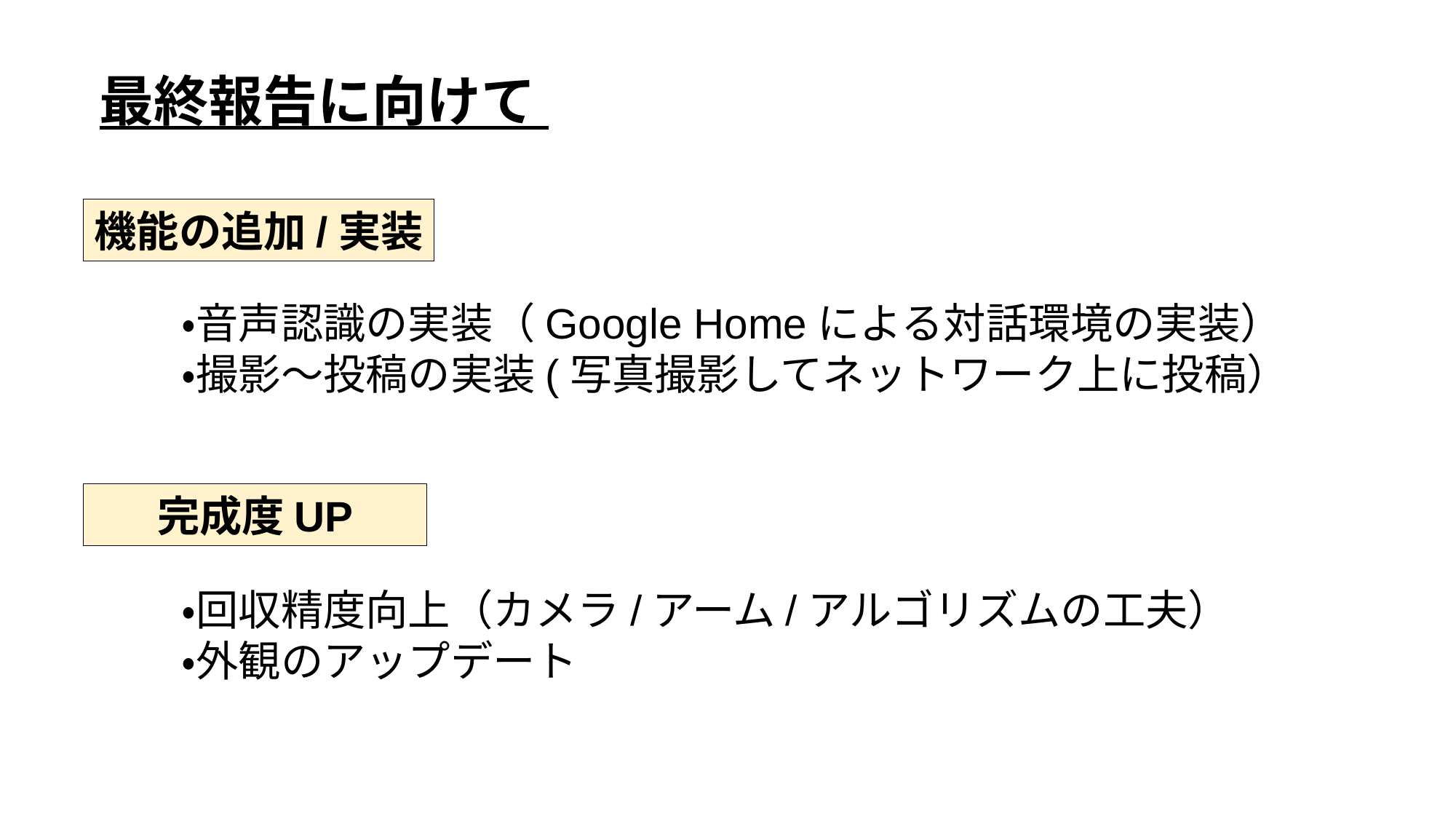

最終報告に向けて
機能の追加/実装
　・音声認識の実装（Google Homeによる対話環境の実装）
　・撮影～投稿の実装(写真撮影してネットワーク上に投稿）
完成度UP
　・回収精度向上（カメラ/アーム/アルゴリズムの工夫）
　・外観のアップデート